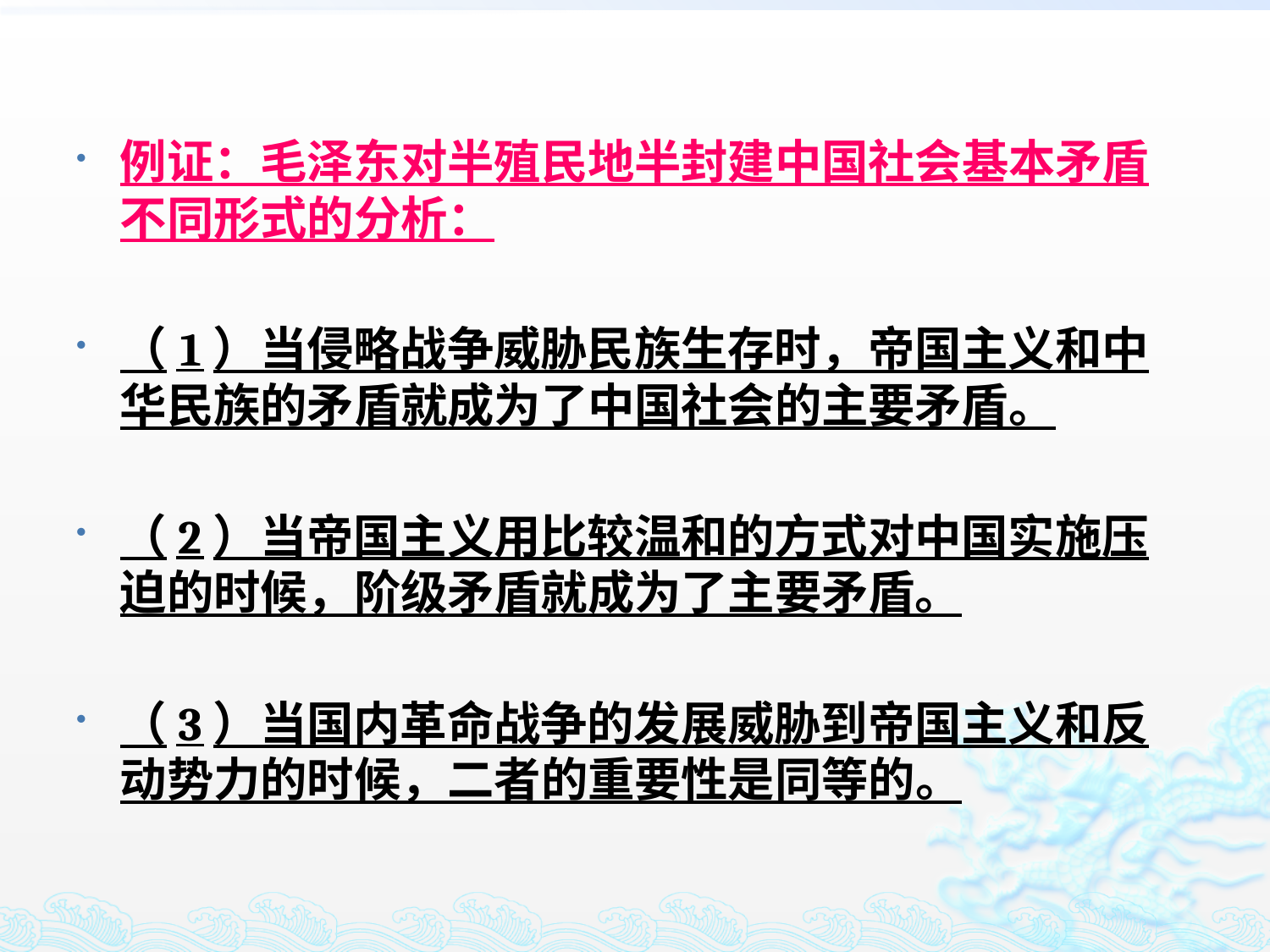

例证：毛泽东对半殖民地半封建中国社会基本矛盾不同形式的分析：

（1）当侵略战争威胁民族生存时，帝国主义和中华民族的矛盾就成为了中国社会的主要矛盾。

（2）当帝国主义用比较温和的方式对中国实施压迫的时候，阶级矛盾就成为了主要矛盾。

（3）当国内革命战争的发展威胁到帝国主义和反动势力的时候，二者的重要性是同等的。